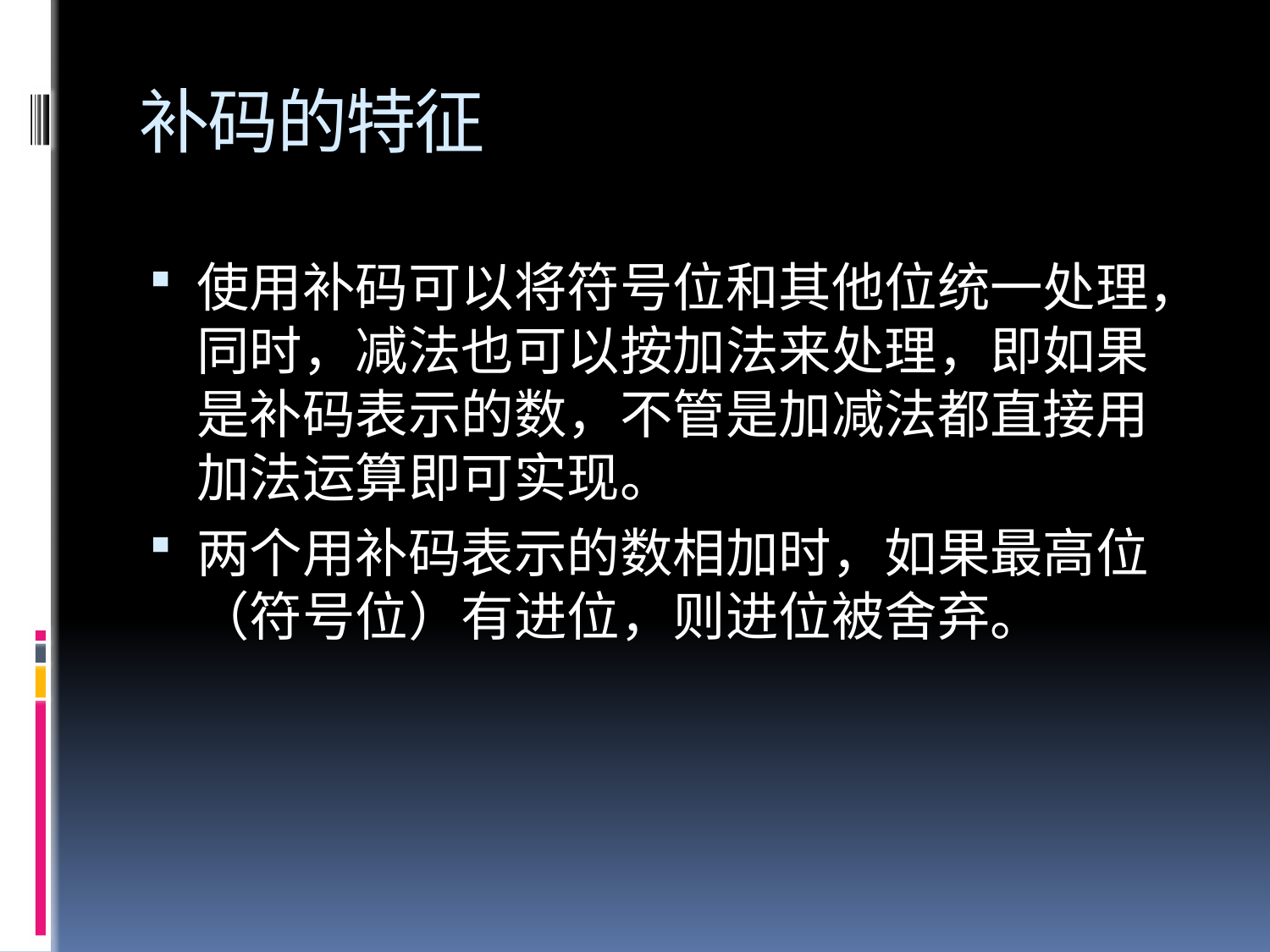

# 补码的特征
使用补码可以将符号位和其他位统一处理，同时，减法也可以按加法来处理，即如果是补码表示的数，不管是加减法都直接用加法运算即可实现。
两个用补码表示的数相加时，如果最高位（符号位）有进位，则进位被舍弃。